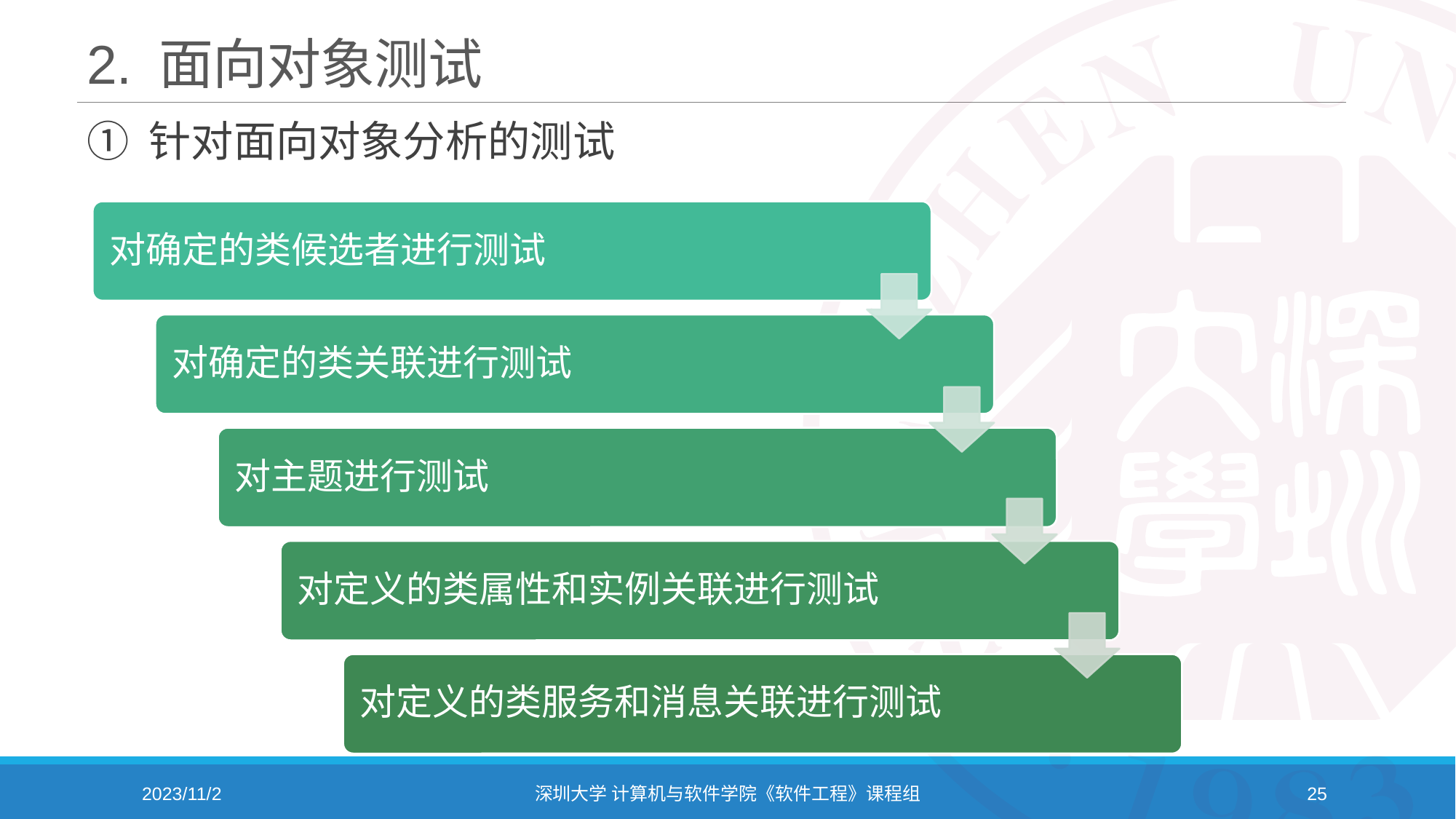

# 2. 面向对象测试
① 针对面向对象分析的测试
对确定的类候选者进行测试
对确定的类关联进行测试
对主题进行测试
对定义的类属性和实例关联进行测试
对定义的类服务和消息关联进行测试

2023/11/2
深圳大学 计算机与软件学院《软件工程》课程组
25